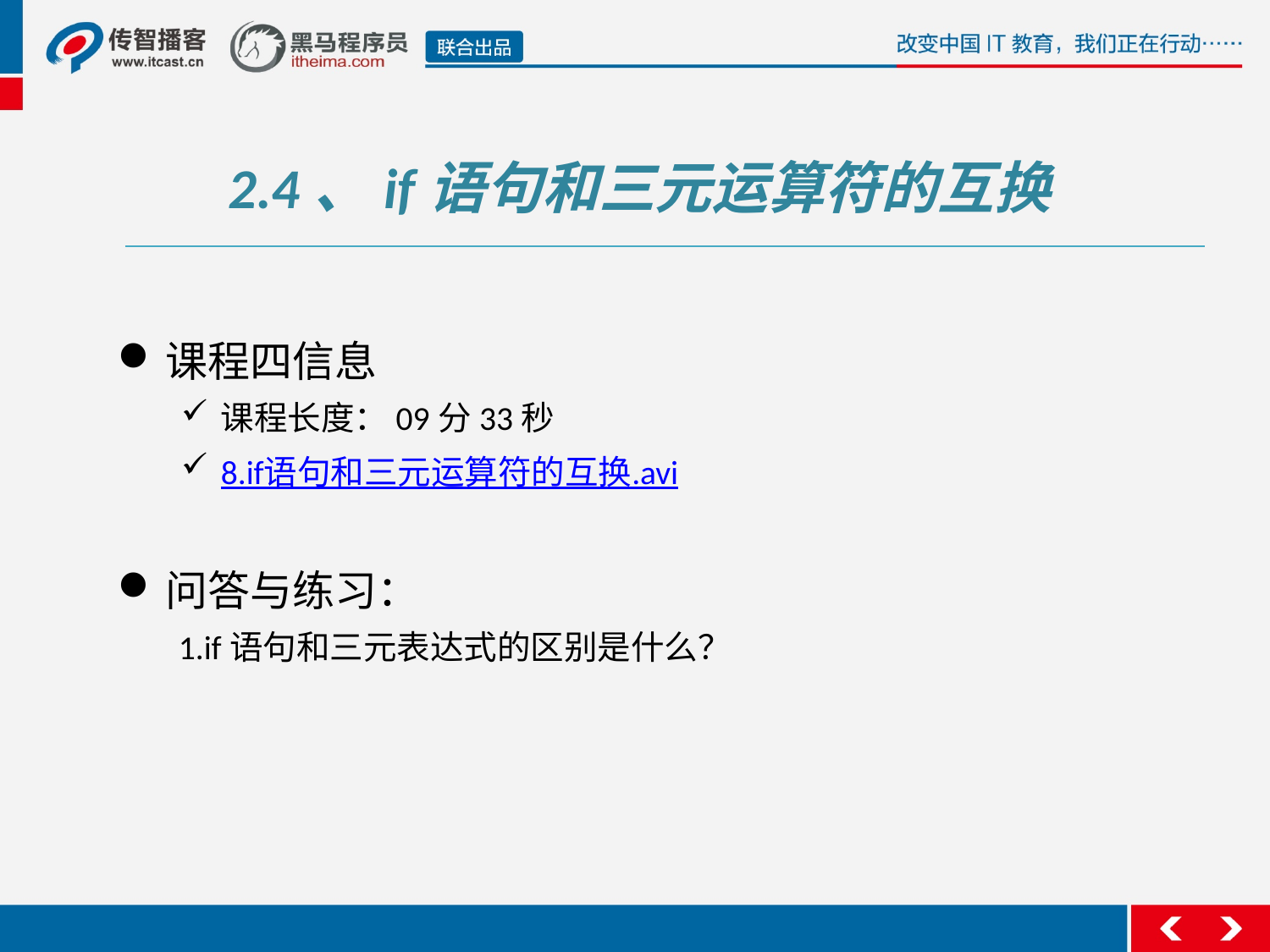

2.4、if语句和三元运算符的互换

课程四信息
课程长度：09分33秒
8.if语句和三元运算符的互换.avi

问答与练习：
        1.if语句和三元表达式的区别是什么？